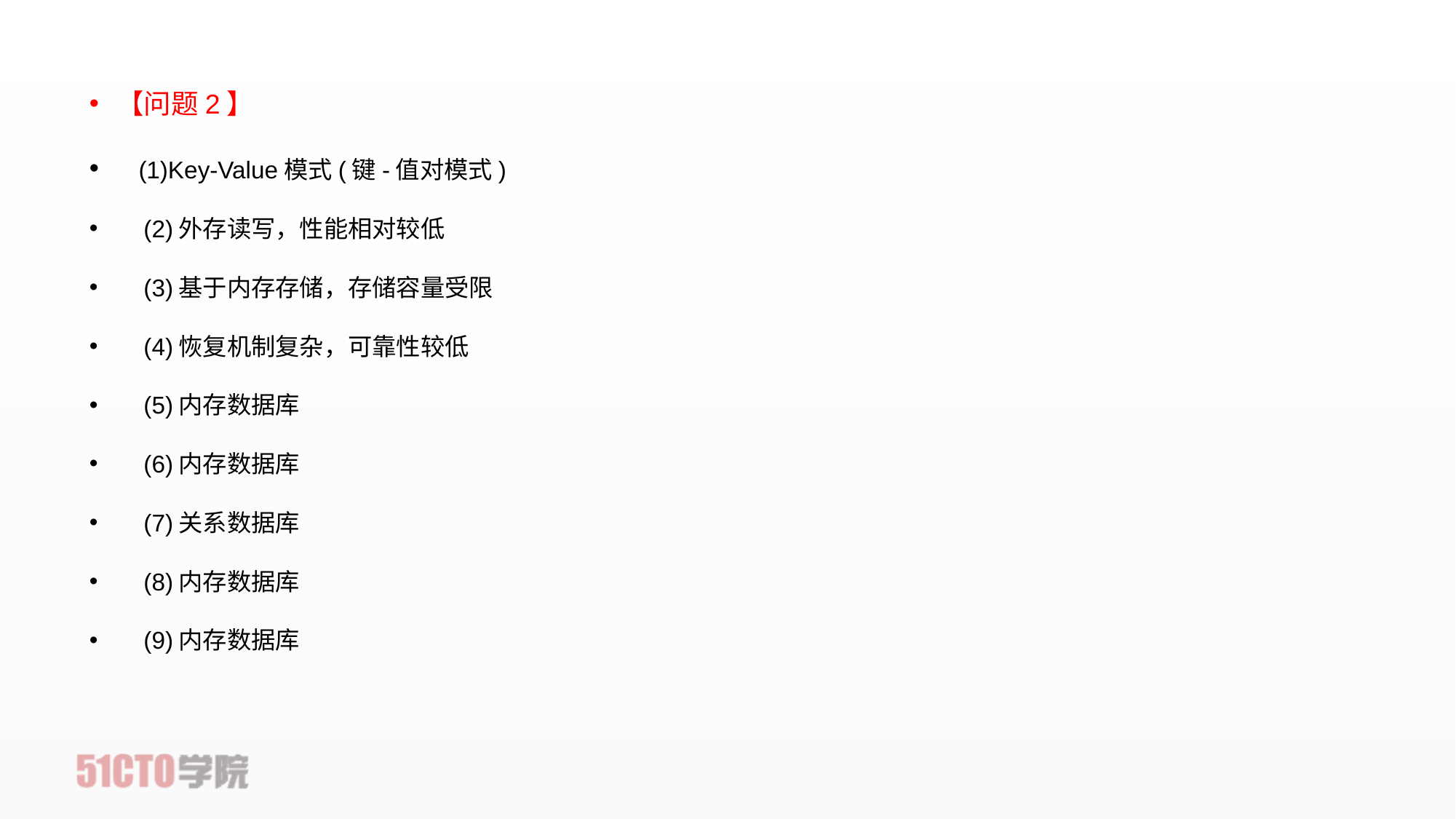

【问题2】
   (1)Key-Value模式(键-值对模式)
    (2)外存读写，性能相对较低
    (3)基于内存存储，存储容量受限
    (4)恢复机制复杂，可靠性较低
    (5)内存数据库
    (6)内存数据库
    (7)关系数据库
    (8)内存数据库
    (9)内存数据库